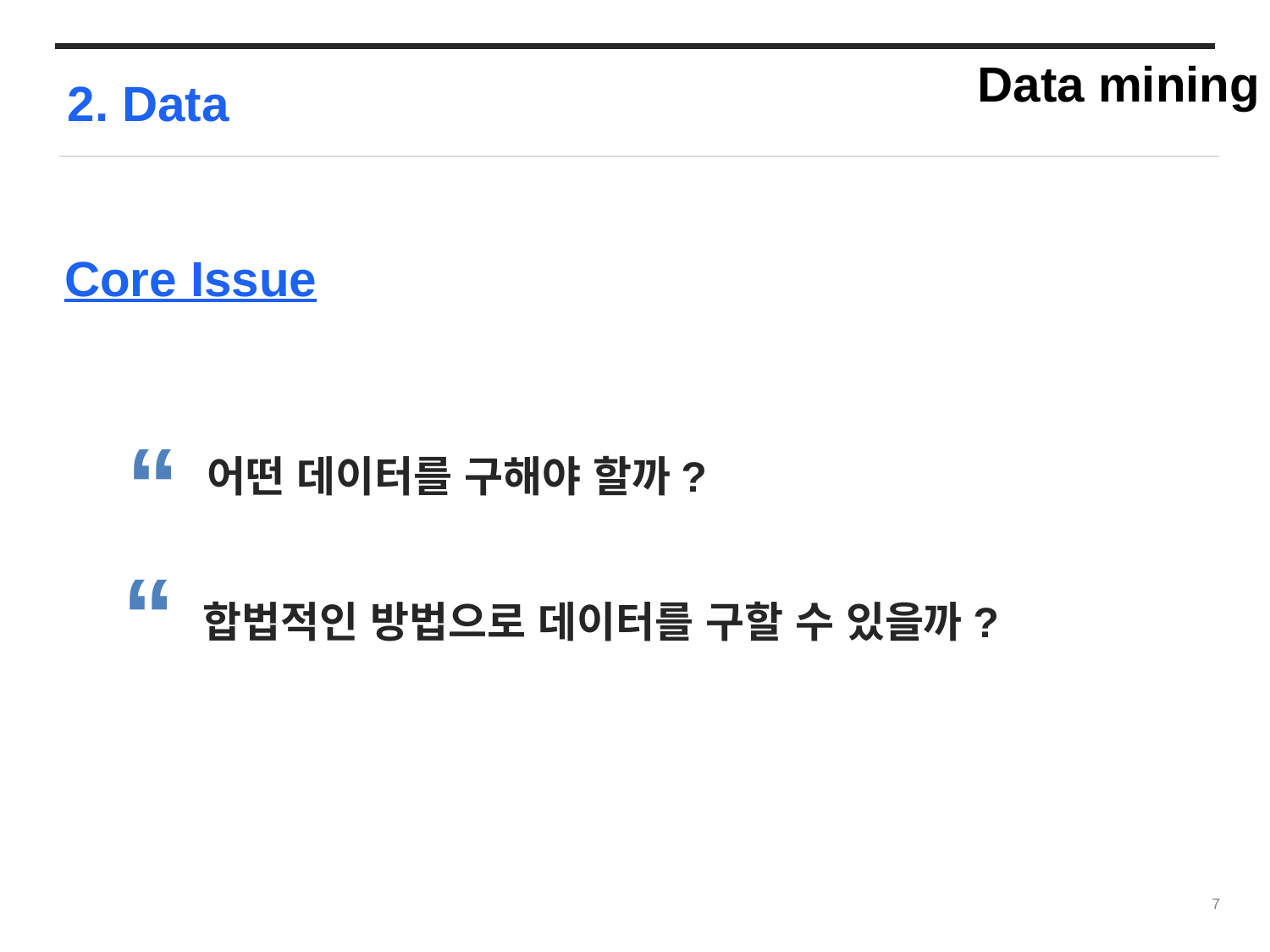

Data mining
2. Data
Core Issue
“
어떤 데이터를 구해야 할까?
“
합법적인 방법으로 데이터를 구할 수 있을까?